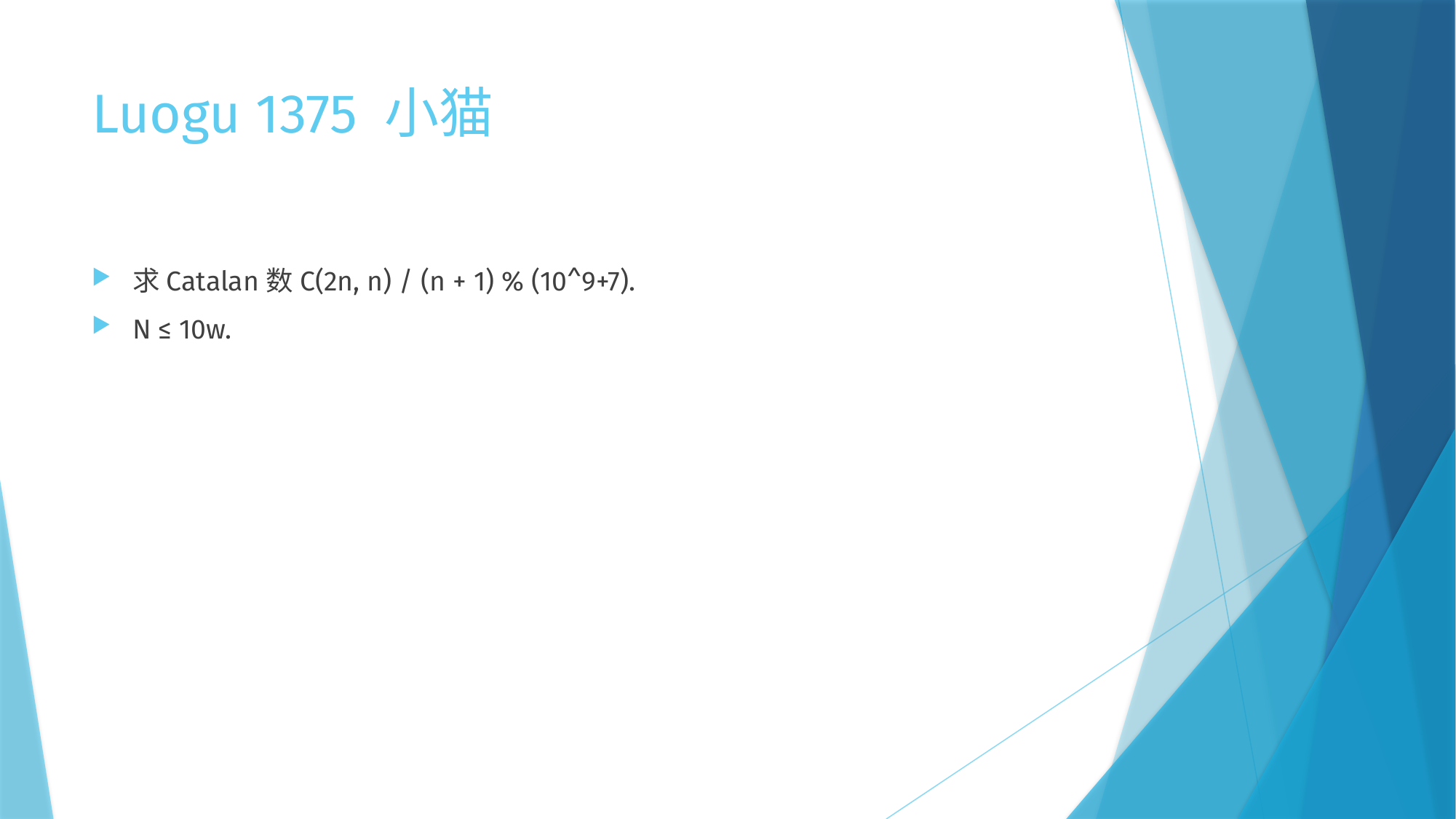

# Luogu 1375 小猫
求Catalan数C(2n, n) / (n + 1) % (10^9+7).
N ≤ 10w.